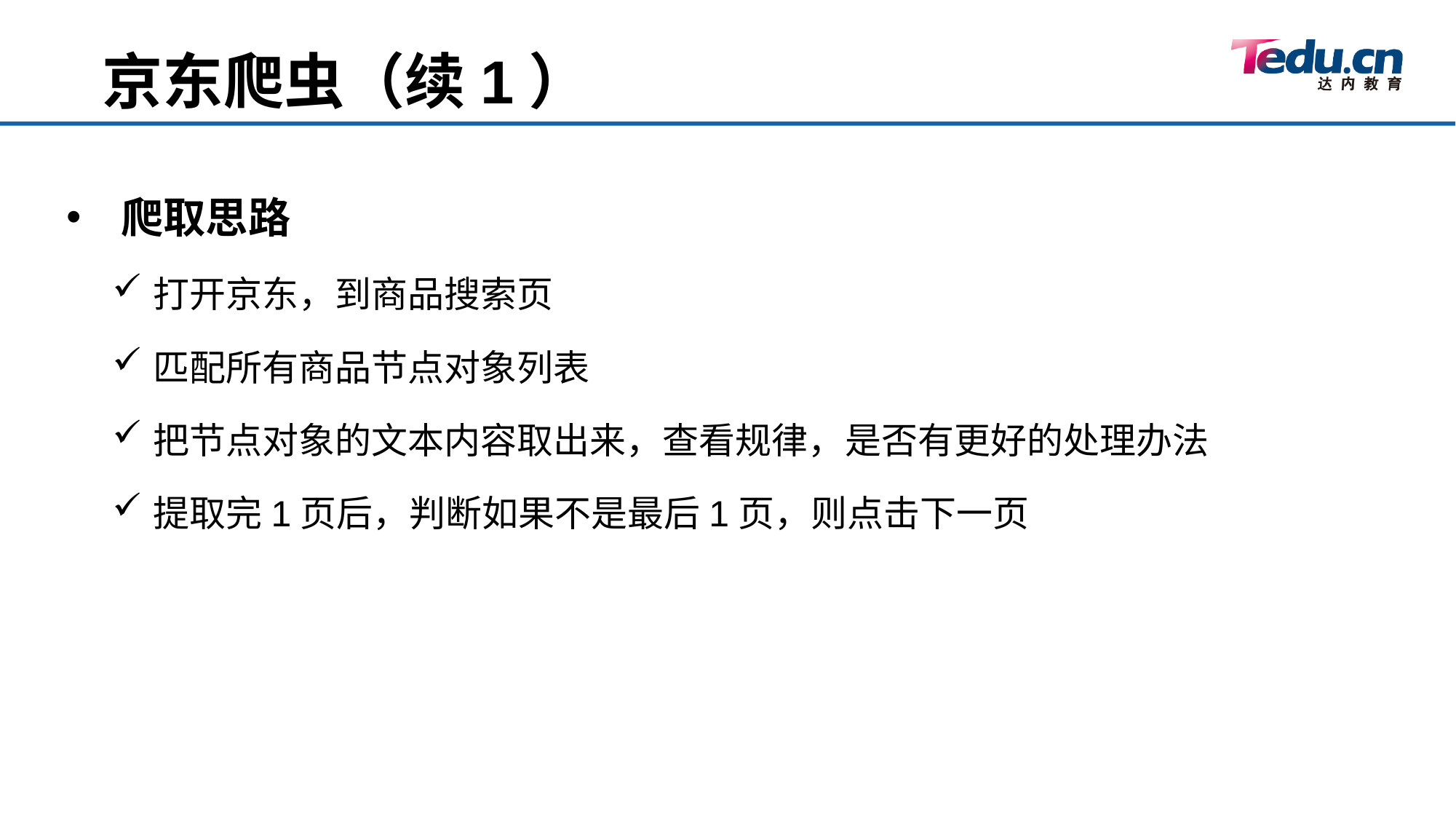

京东爬虫（续1）
爬取思路
打开京东，到商品搜索页
匹配所有商品节点对象列表
把节点对象的文本内容取出来，查看规律，是否有更好的处理办法
提取完1页后，判断如果不是最后1页，则点击下一页